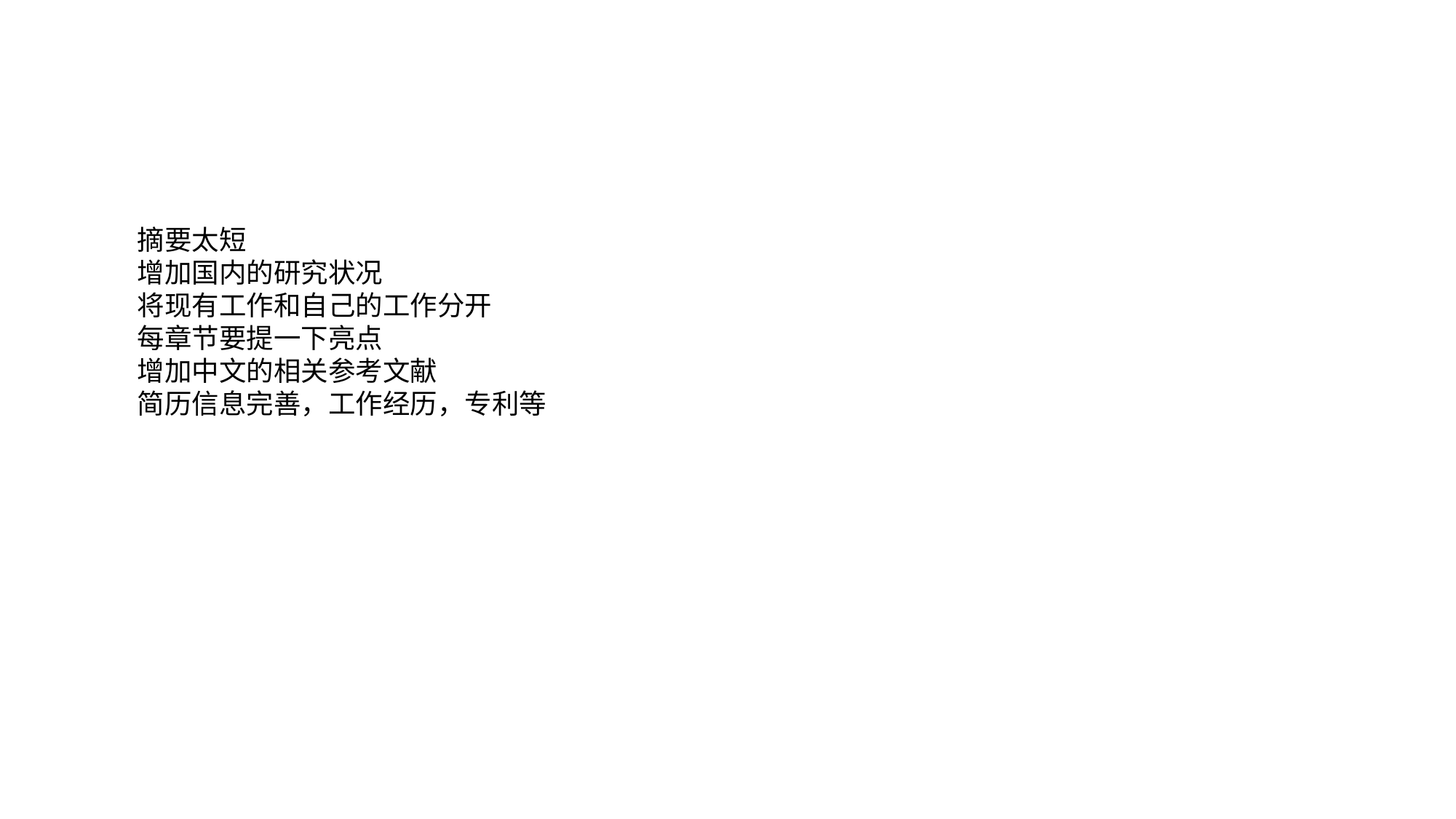

#
摘要太短
增加国内的研究状况
将现有工作和自己的工作分开
每章节要提一下亮点
增加中文的相关参考文献
简历信息完善，工作经历，专利等